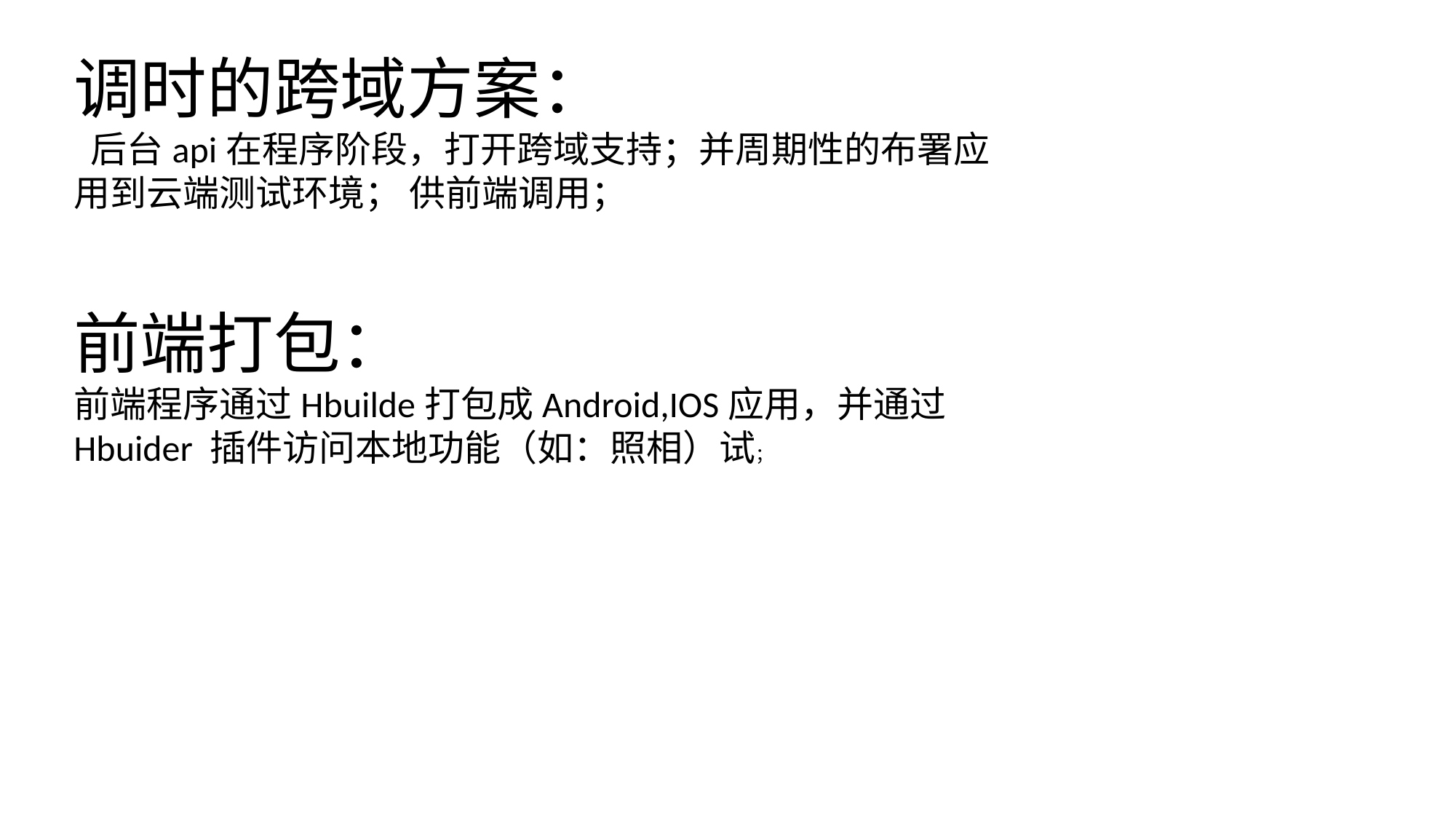

调时的跨域方案：
 后台api在程序阶段，打开跨域支持；并周期性的布署应用到云端测试环境； 供前端调用；

前端打包：
前端程序通过Hbuilde打包成Android,IOS应用，并通过Hbuider 插件访问本地功能（如：照相）试；